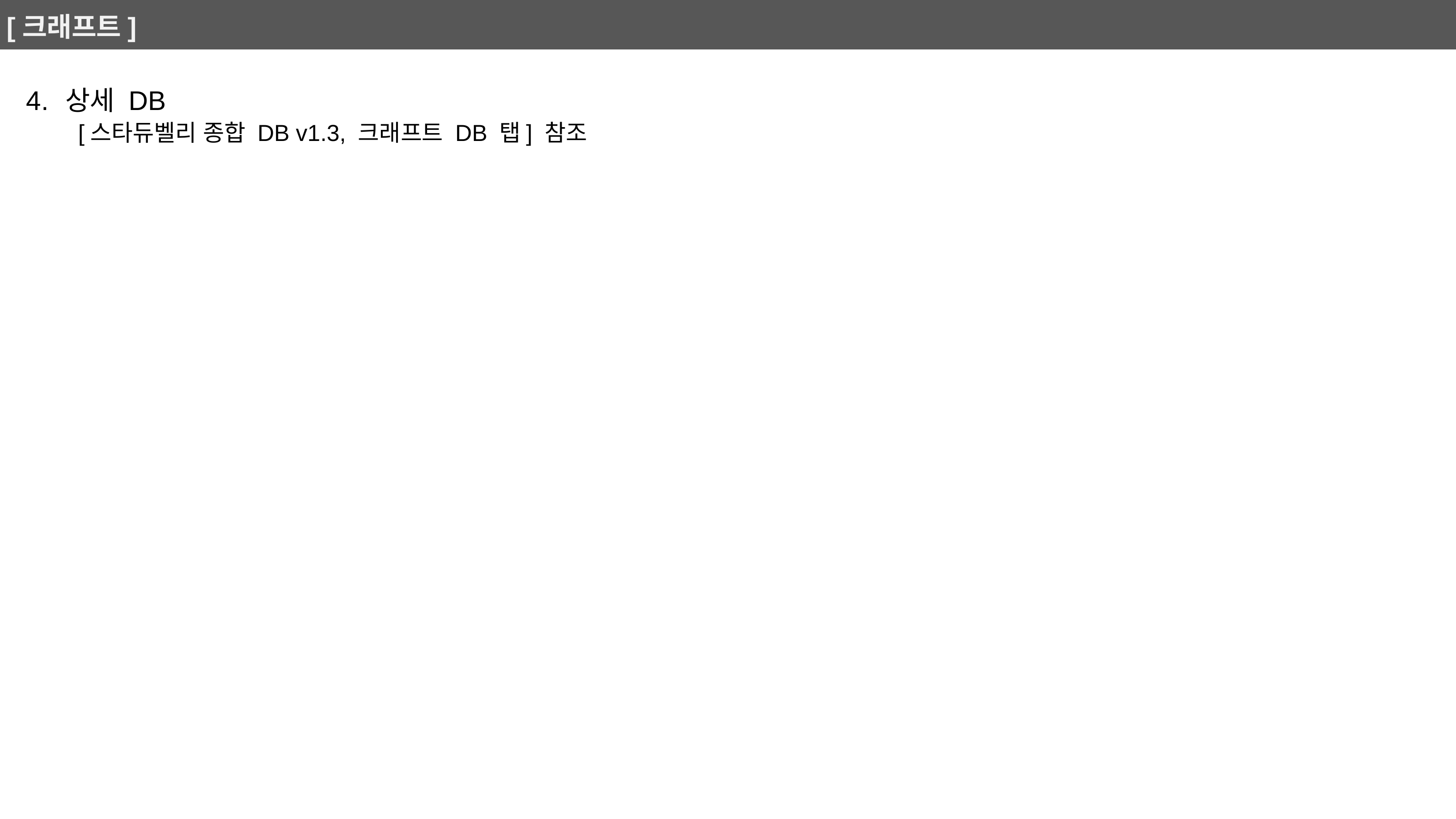

# [크래프트]
상세 DB
[스타듀벨리 종합 DB v1.3, 크래프트 DB 탭] 참조